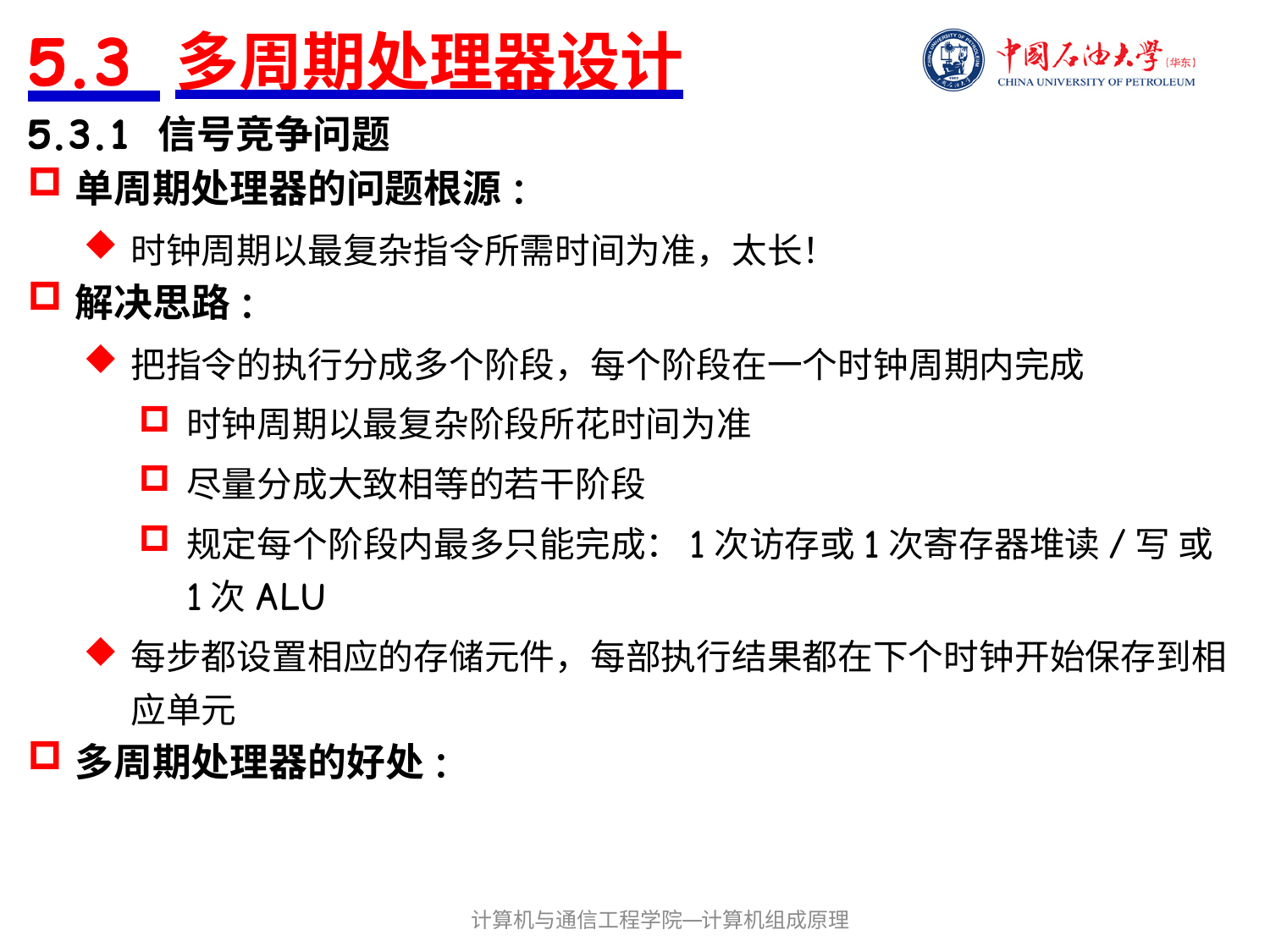

# 5.3 多周期处理器设计
5.3.1 信号竞争问题
单周期处理器的问题根源:
时钟周期以最复杂指令所需时间为准，太长！
解决思路:
把指令的执行分成多个阶段，每个阶段在一个时钟周期内完成
时钟周期以最复杂阶段所花时间为准
尽量分成大致相等的若干阶段
规定每个阶段内最多只能完成：1次访存或1次寄存器堆读/写 或 1次ALU
每步都设置相应的存储元件，每部执行结果都在下个时钟开始保存到相应单元
多周期处理器的好处:
计算机与通信工程学院—计算机组成原理
87